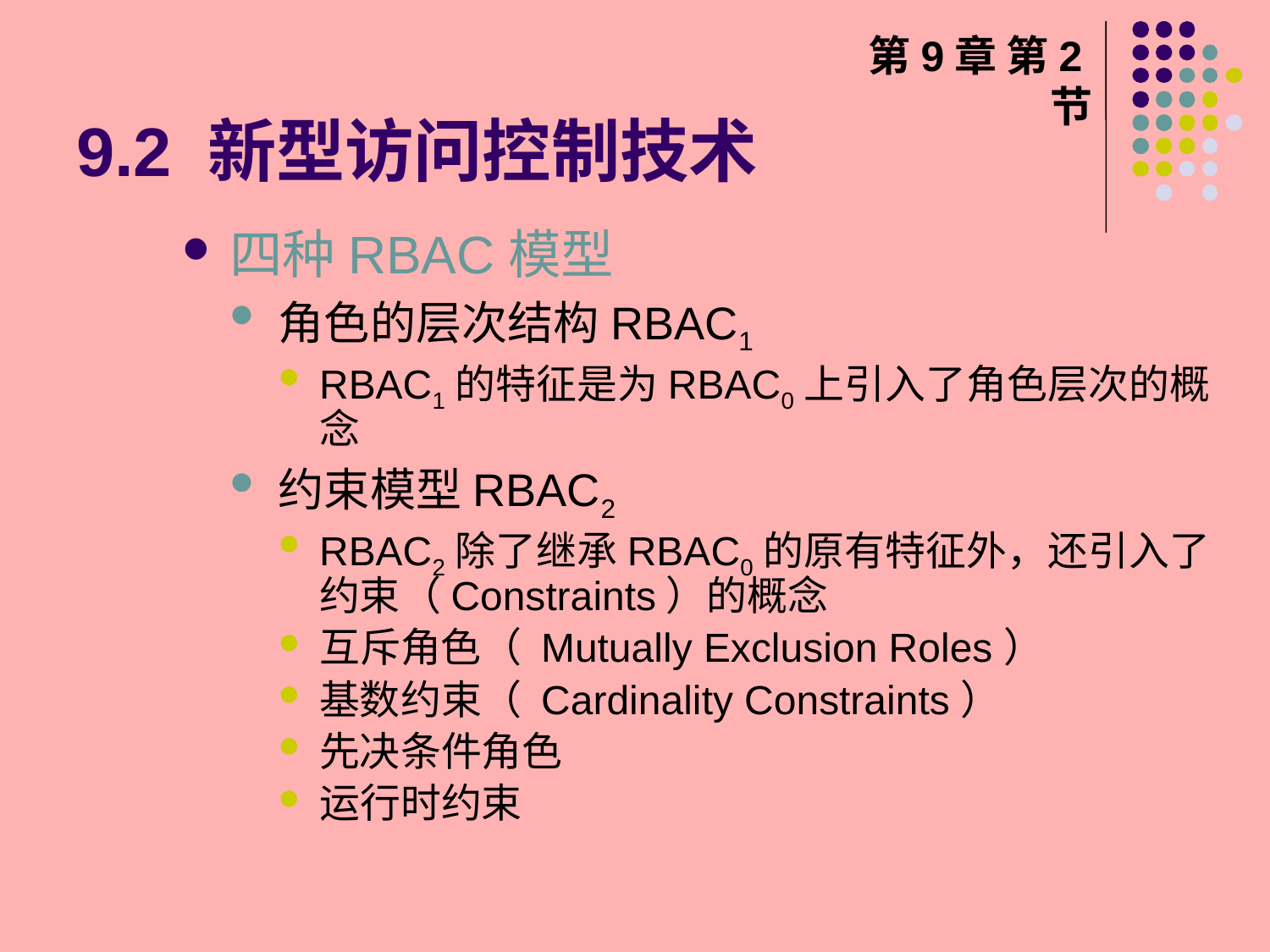

# 9.2 新型访问控制技术
第9章 第2节
四种RBAC模型
角色的层次结构RBAC1
RBAC1的特征是为RBAC0上引入了角色层次的概念
约束模型RBAC2
RBAC2除了继承RBAC0的原有特征外，还引入了约束（Constraints）的概念
互斥角色（ Mutually Exclusion Roles）
基数约束（ Cardinality Constraints）
先决条件角色
运行时约束